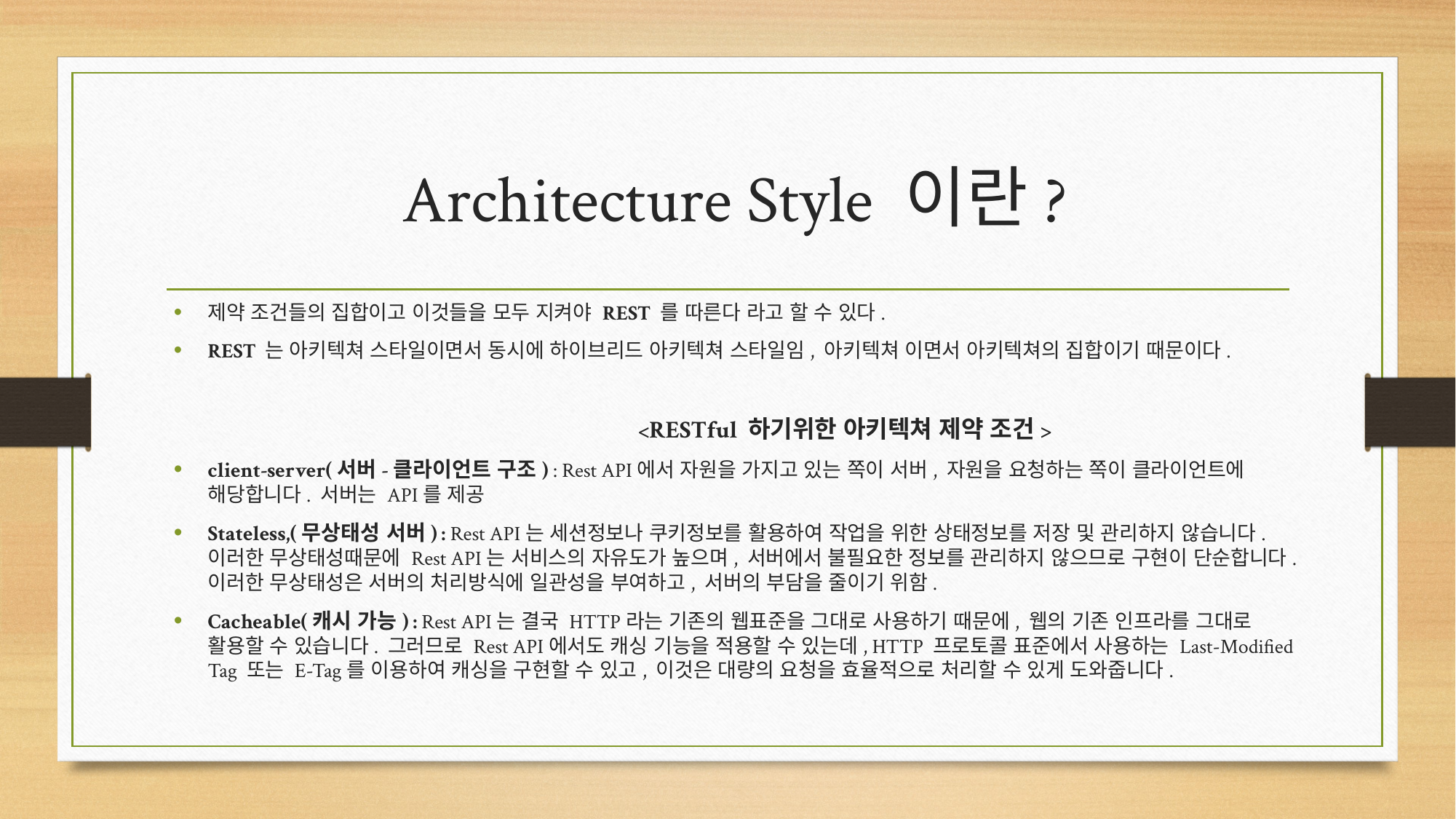

# Architecture Style 이란?
제약 조건들의 집합이고 이것들을 모두 지켜야 REST 를 따른다 라고 할 수 있다.
REST 는 아키텍쳐 스타일이면서 동시에 하이브리드 아키텍쳐 스타일임, 아키텍쳐 이면서 아키텍쳐의 집합이기 때문이다.

		<RESTful 하기위한 아키텍쳐 제약 조건>
client-server(서버-클라이언트 구조) : Rest API에서 자원을 가지고 있는 쪽이 서버, 자원을 요청하는 쪽이 클라이언트에 해당합니다. 서버는 API를 제공
Stateless,(무상태성 서버) : Rest API는 세션정보나 쿠키정보를 활용하여 작업을 위한 상태정보를 저장 및 관리하지 않습니다. 이러한 무상태성때문에 Rest API는 서비스의 자유도가 높으며, 서버에서 불필요한 정보를 관리하지 않으므로 구현이 단순합니다. 이러한 무상태성은 서버의 처리방식에 일관성을 부여하고, 서버의 부담을 줄이기 위함.
Cacheable(캐시 가능) : Rest API는 결국 HTTP라는 기존의 웹표준을 그대로 사용하기 때문에, 웹의 기존 인프라를 그대로 활용할 수 있습니다. 그러므로 Rest API에서도 캐싱 기능을 적용할 수 있는데, HTTP 프로토콜 표준에서 사용하는 Last-Modified Tag 또는 E-Tag를 이용하여 캐싱을 구현할 수 있고, 이것은 대량의 요청을 효율적으로 처리할 수 있게 도와줍니다.